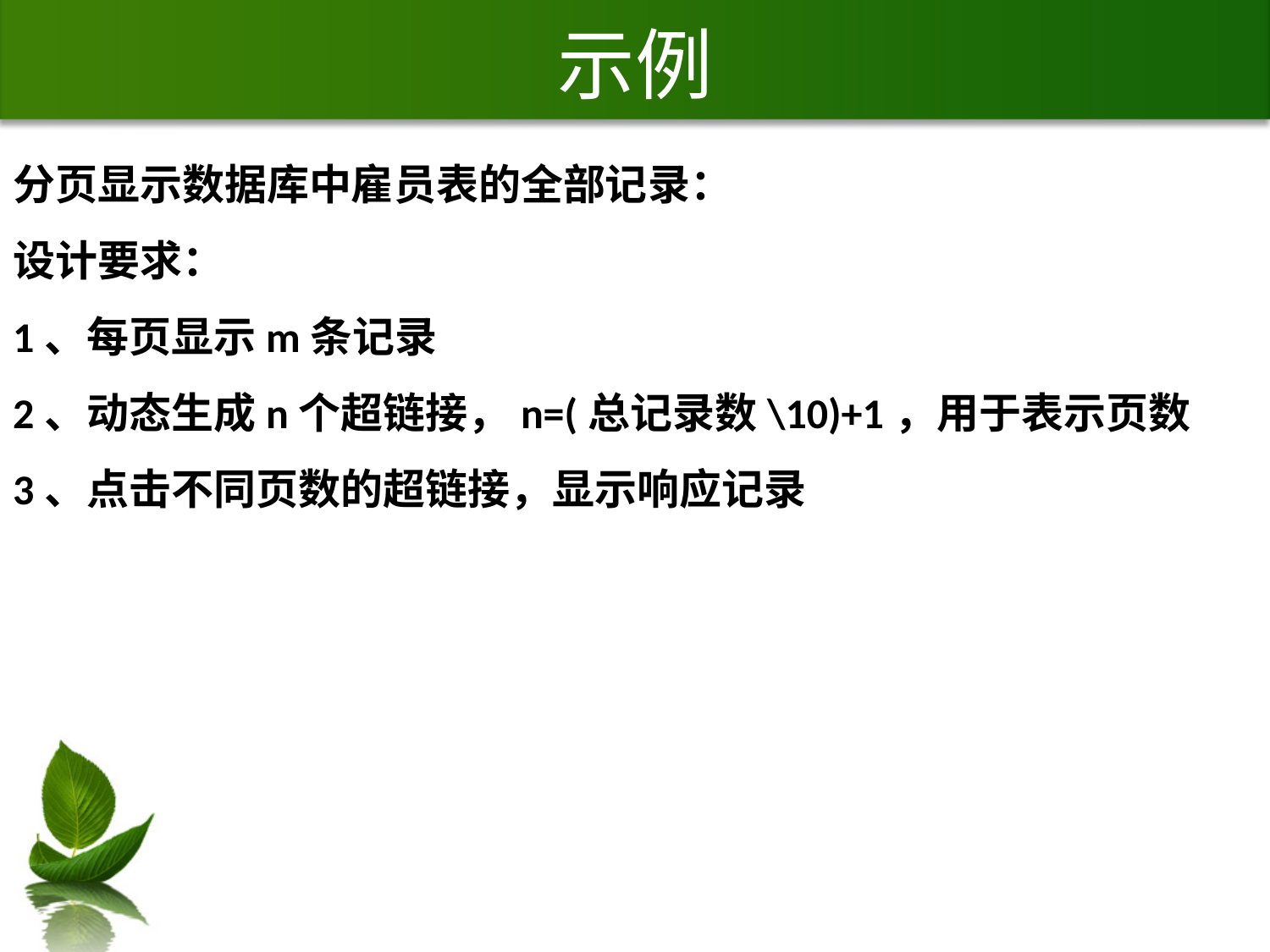

# 示例
分页显示数据库中雇员表的全部记录：
设计要求：
1、每页显示m条记录
2、动态生成n个超链接，n=(总记录数\10)+1，用于表示页数
3、点击不同页数的超链接，显示响应记录